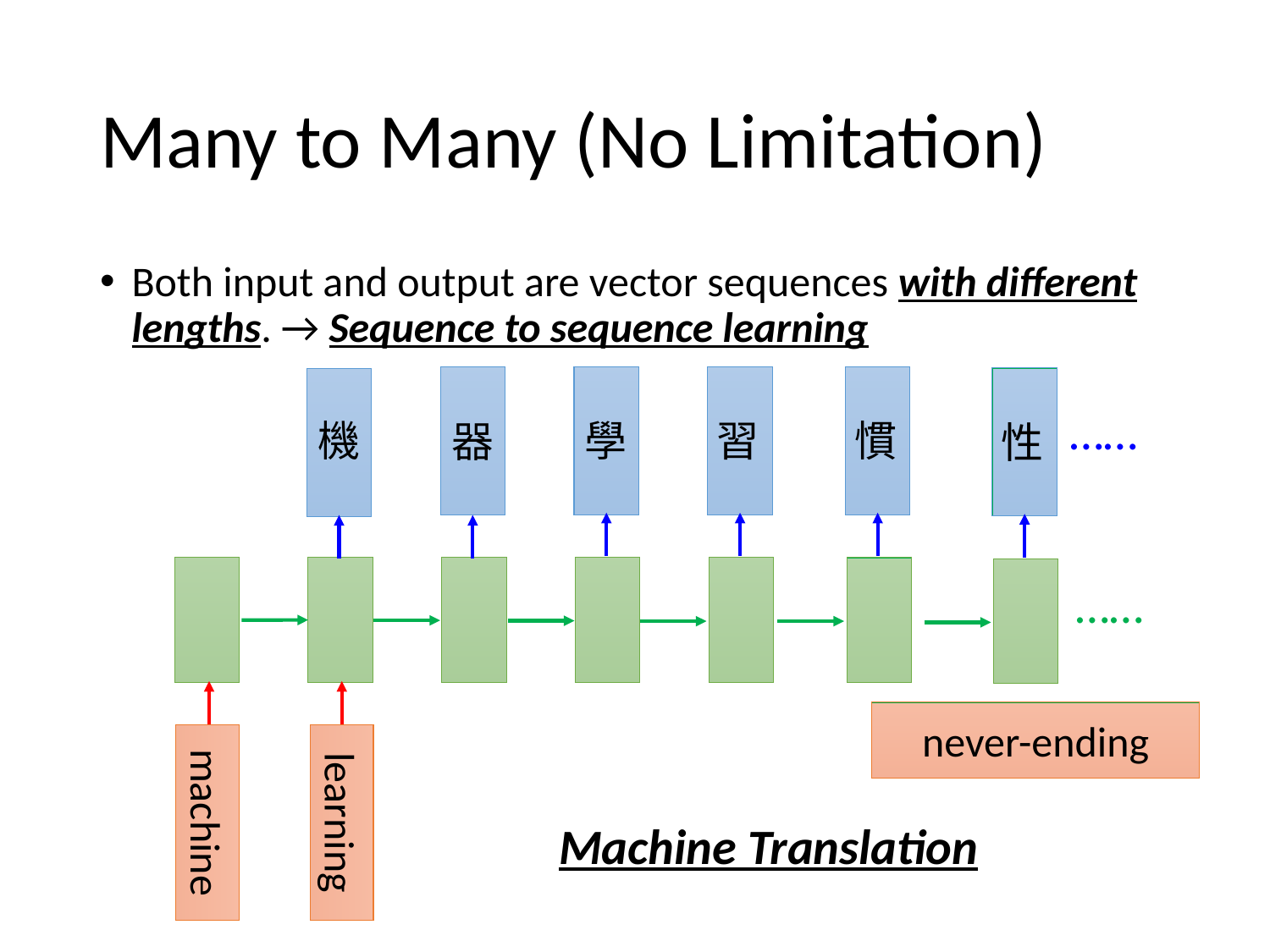

# Many to Many (No Limitation)
Both input and output are vector sequences with different lengths. → Sequence to sequence learning

……
習
慣
學
機
器
性

……
never-ending

learning

machine
Machine Translation